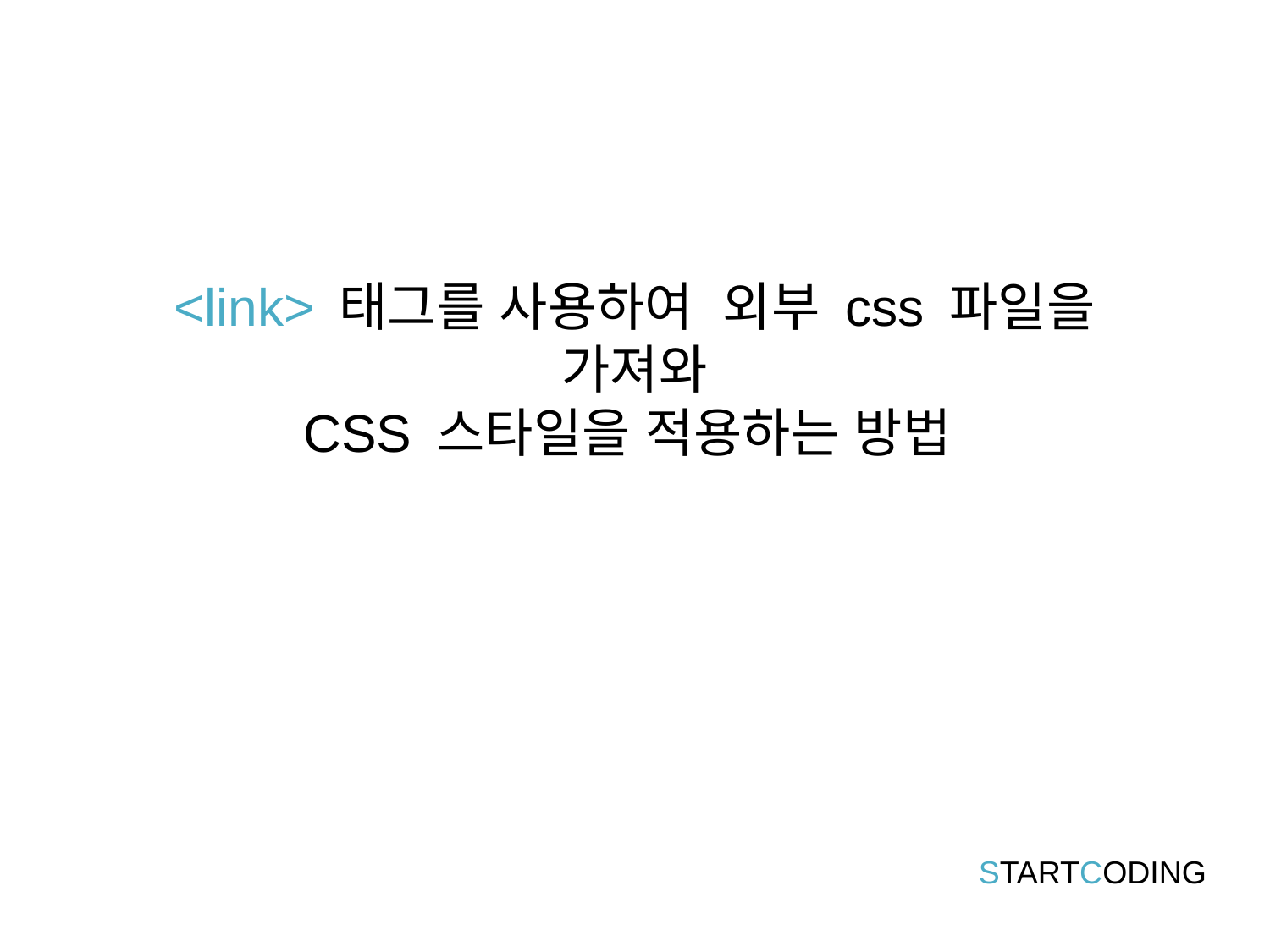

<link> 태그를 사용하여  외부 css 파일을 가져와
CSS 스타일을 적용하는 방법
STARTCODING